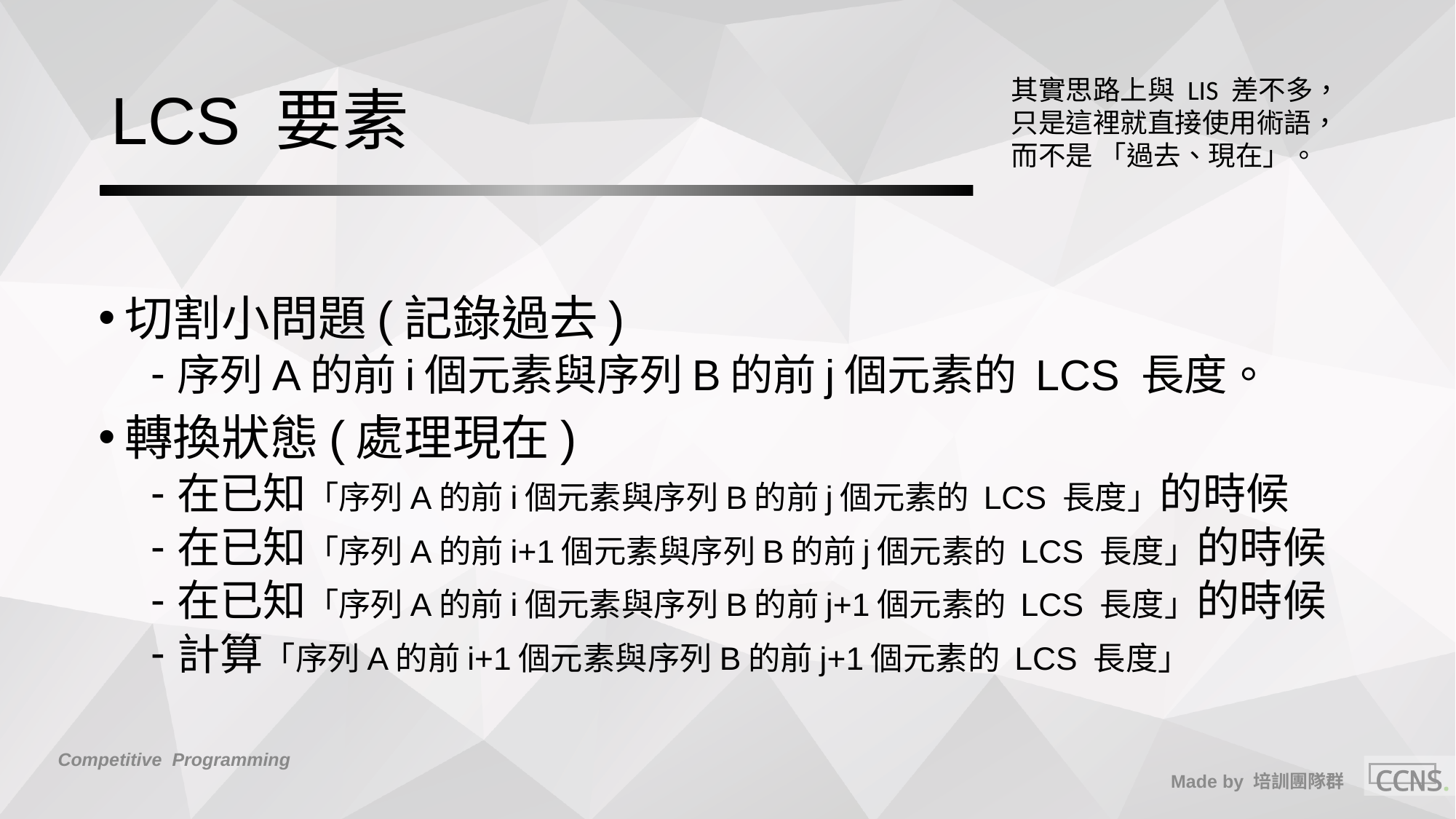

# LCS 要素
其實思路上與 LIS 差不多，只是這裡就直接使用術語，而不是 「過去、現在」。
切割小問題(記錄過去)
序列A的前i個元素與序列B的前j個元素的 LCS 長度。
轉換狀態(處理現在)
在已知「序列A的前i個元素與序列B的前j個元素的 LCS 長度」的時候
在已知「序列A的前i+1個元素與序列B的前j個元素的 LCS 長度」的時候
在已知「序列A的前i個元素與序列B的前j+1個元素的 LCS 長度」的時候
計算「序列A的前i+1個元素與序列B的前j+1個元素的 LCS 長度」